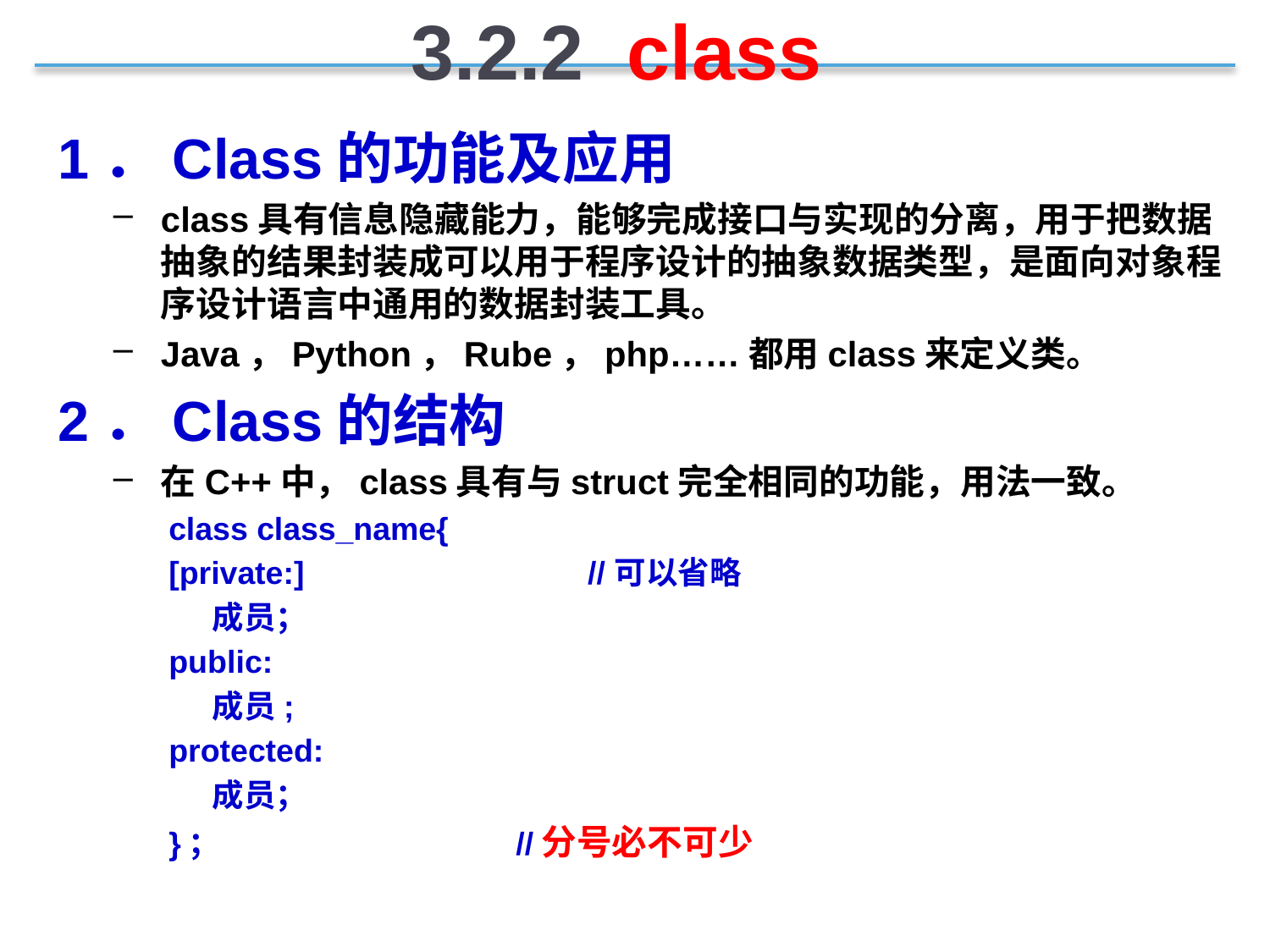

3.2.2  class
1．Class的功能及应用
class具有信息隐藏能力，能够完成接口与实现的分离，用于把数据抽象的结果封装成可以用于程序设计的抽象数据类型，是面向对象程序设计语言中通用的数据封装工具。
Java，Python，Rube，php……都用class来定义类。
2．Class的结构
在C++中，class具有与struct完全相同的功能，用法一致。
class class_name{
[private:]                                //可以省略
     成员；
public:
     成员;
protected:
     成员；
}；                                        //分号必不可少